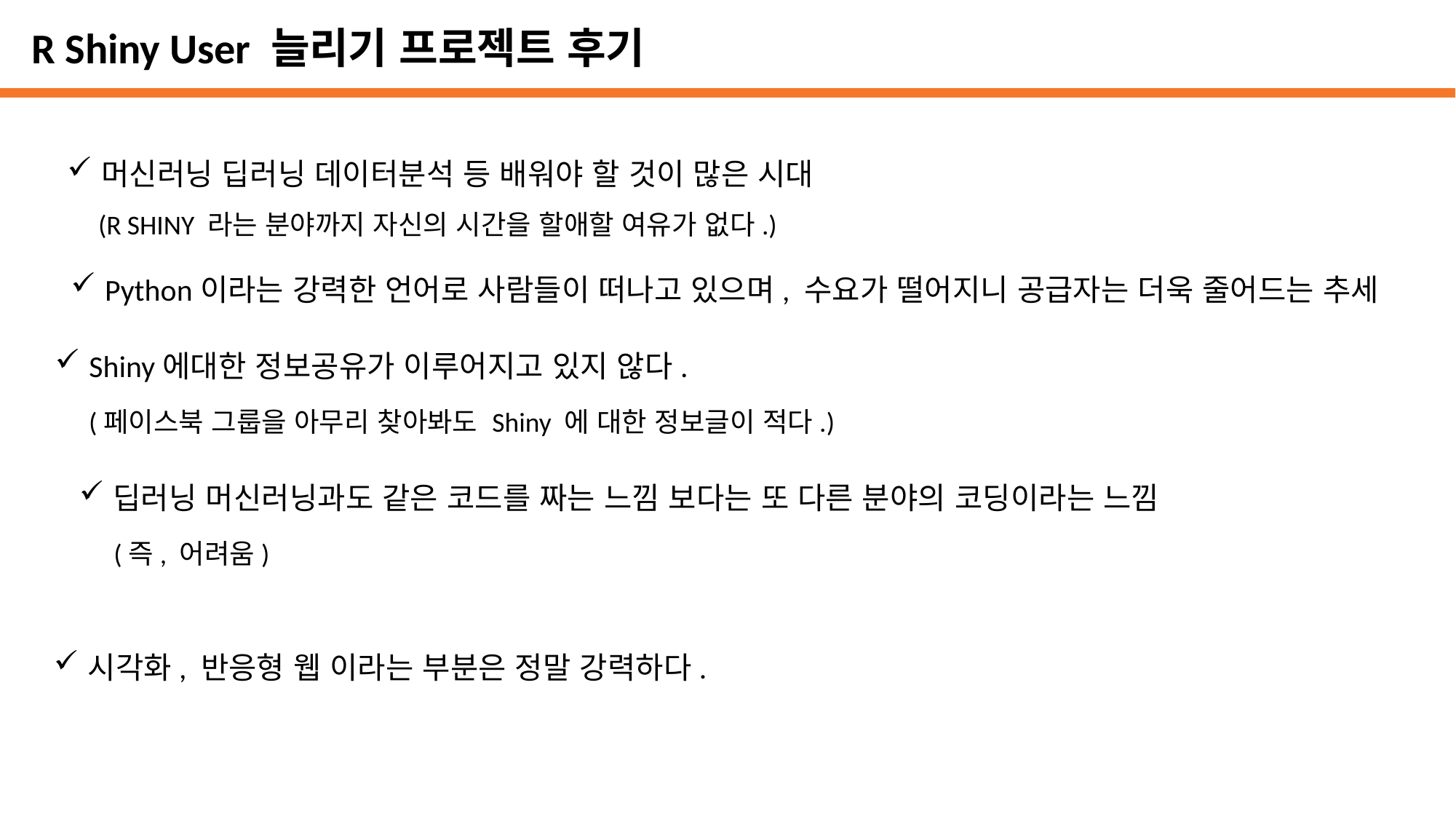

R Shiny User 늘리기 프로젝트 후기
머신러닝 딥러닝 데이터분석 등 배워야 할 것이 많은 시대
     (R SHINY 라는 분야까지 자신의 시간을 할애할 여유가 없다.)
Python이라는 강력한 언어로 사람들이 떠나고 있으며, 수요가 떨어지니 공급자는 더욱 줄어드는 추세
Shiny에대한 정보공유가 이루어지고 있지 않다.
     (페이스북 그룹을 아무리 찾아봐도 Shiny 에 대한 정보글이 적다.)
딥러닝 머신러닝과도 같은 코드를 짜는 느낌 보다는 또 다른 분야의 코딩이라는 느낌
     (즉, 어려움)
시각화, 반응형 웹 이라는 부분은 정말 강력하다.